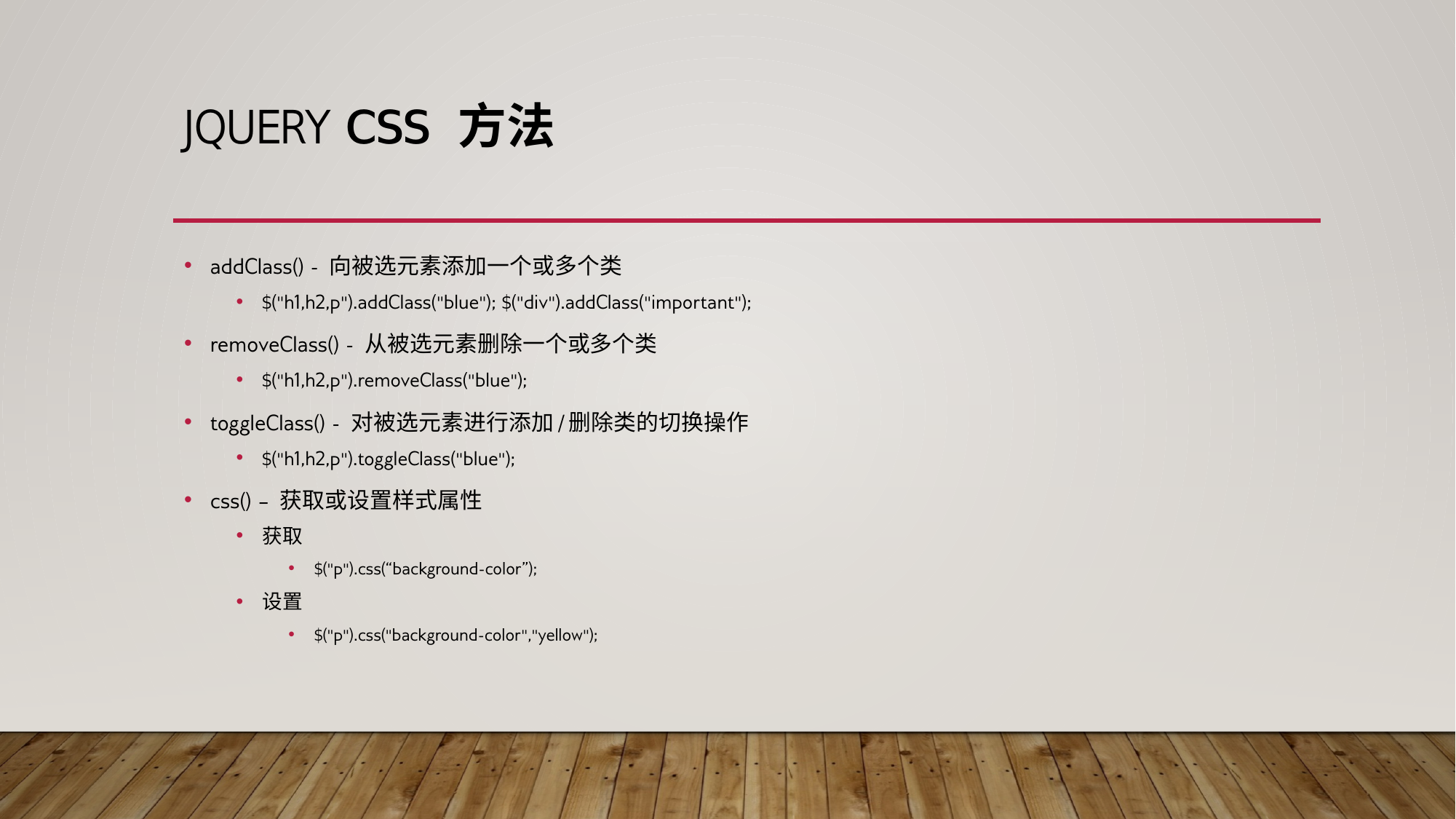

# jQuery CSS 方法
addClass() - 向被选元素添加一个或多个类
$("h1,h2,p").addClass("blue"); $("div").addClass("important");
removeClass() - 从被选元素删除一个或多个类
$("h1,h2,p").removeClass("blue");
toggleClass() - 对被选元素进行添加/删除类的切换操作
$("h1,h2,p").toggleClass("blue");
css() – 获取或设置样式属性
获取
$("p").css(“background-color”);
设置
$("p").css("background-color","yellow");